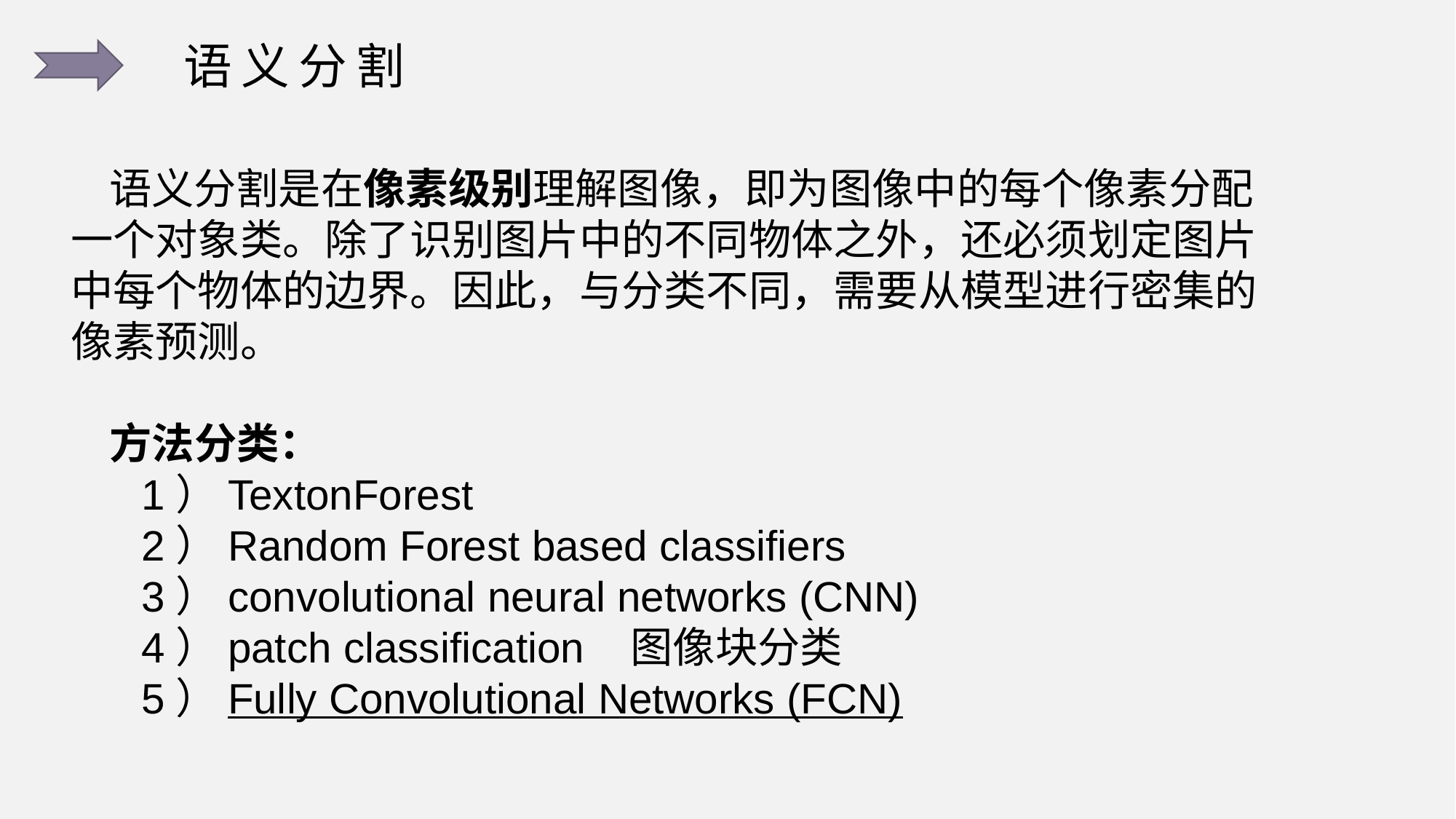

语义分割

   语义分割是在像素级别理解图像，即为图像中的每个像素分配一个对象类。除了识别图片中的不同物体之外，还必须划定图片中每个物体的边界。因此，与分类不同，需要从模型进行密集的像素预测。

   方法分类：
      1）TextonForest
      2）Random Forest based classifiers
      3）convolutional neural networks (CNN)
      4）patch classification   图像块分类
      5）Fully Convolutional Networks (FCN)